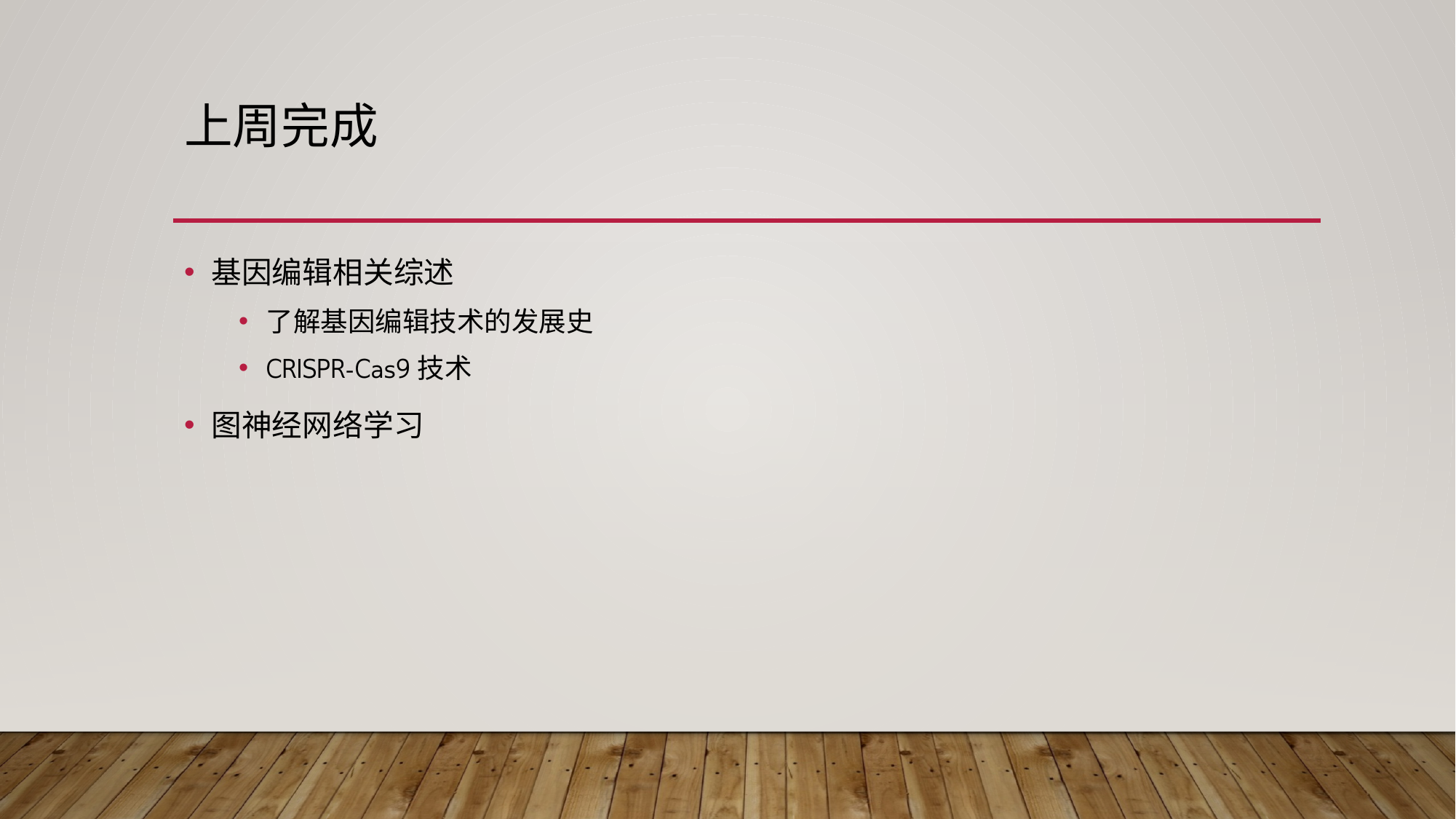

# 上周完成
基因编辑相关综述
了解基因编辑技术的发展史
CRISPR-Cas9技术
图神经网络学习